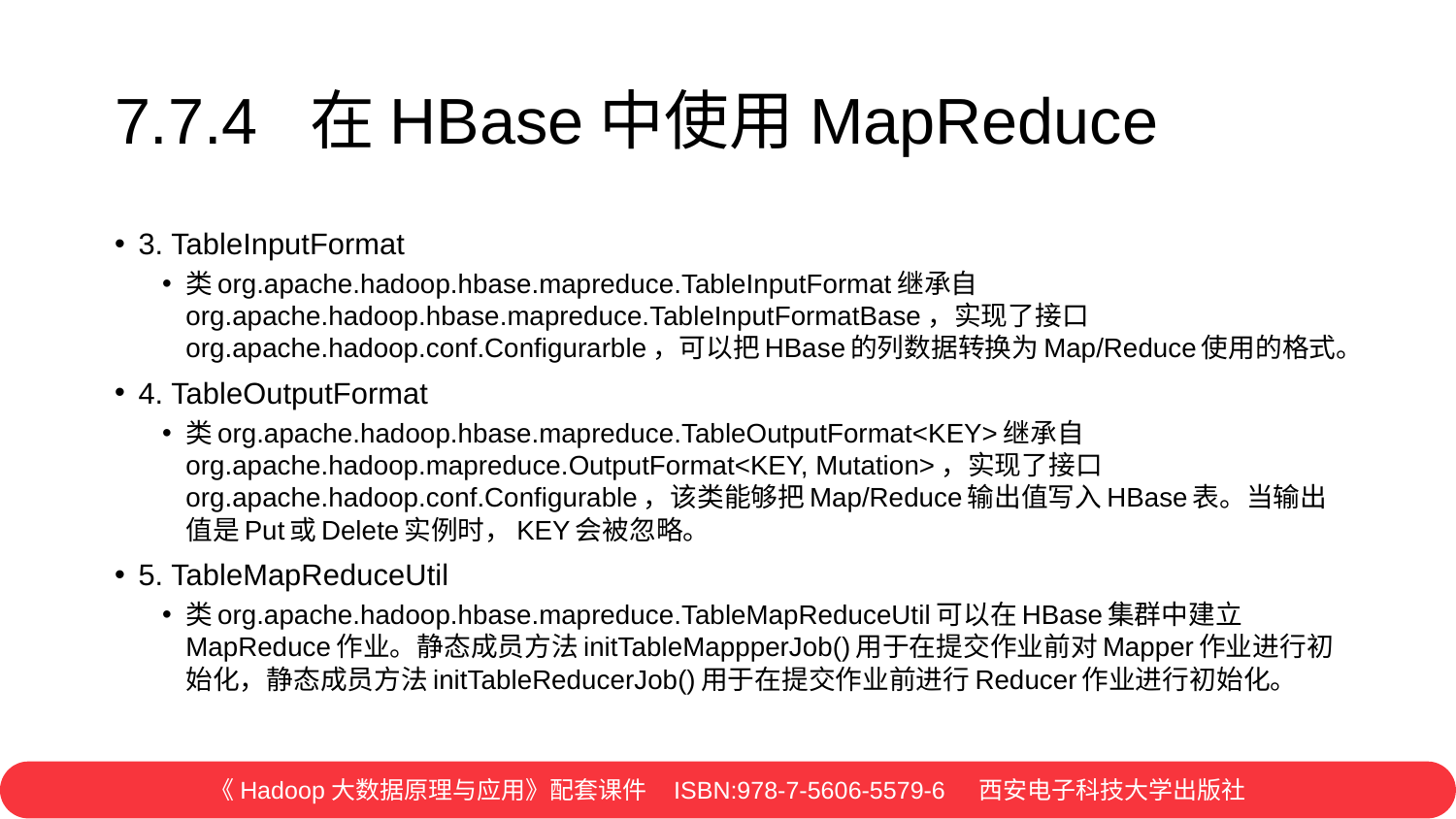

# 7.7.4  在HBase中使用MapReduce
3. TableInputFormat
类org.apache.hadoop.hbase.mapreduce.TableInputFormat继承自org.apache.hadoop.hbase.mapreduce.TableInputFormatBase，实现了接口org.apache.hadoop.conf.Configurarble，可以把HBase的列数据转换为Map/Reduce使用的格式。
4. TableOutputFormat
类org.apache.hadoop.hbase.mapreduce.TableOutputFormat<KEY>继承自org.apache.hadoop.mapreduce.OutputFormat<KEY, Mutation>，实现了接口org.apache.hadoop.conf.Configurable，该类能够把Map/Reduce输出值写入HBase表。当输出值是Put或Delete实例时，KEY会被忽略。
5. TableMapReduceUtil
类org.apache.hadoop.hbase.mapreduce.TableMapReduceUtil可以在HBase集群中建立MapReduce作业。静态成员方法initTableMappperJob()用于在提交作业前对Mapper作业进行初始化，静态成员方法initTableReducerJob()用于在提交作业前进行Reducer作业进行初始化。